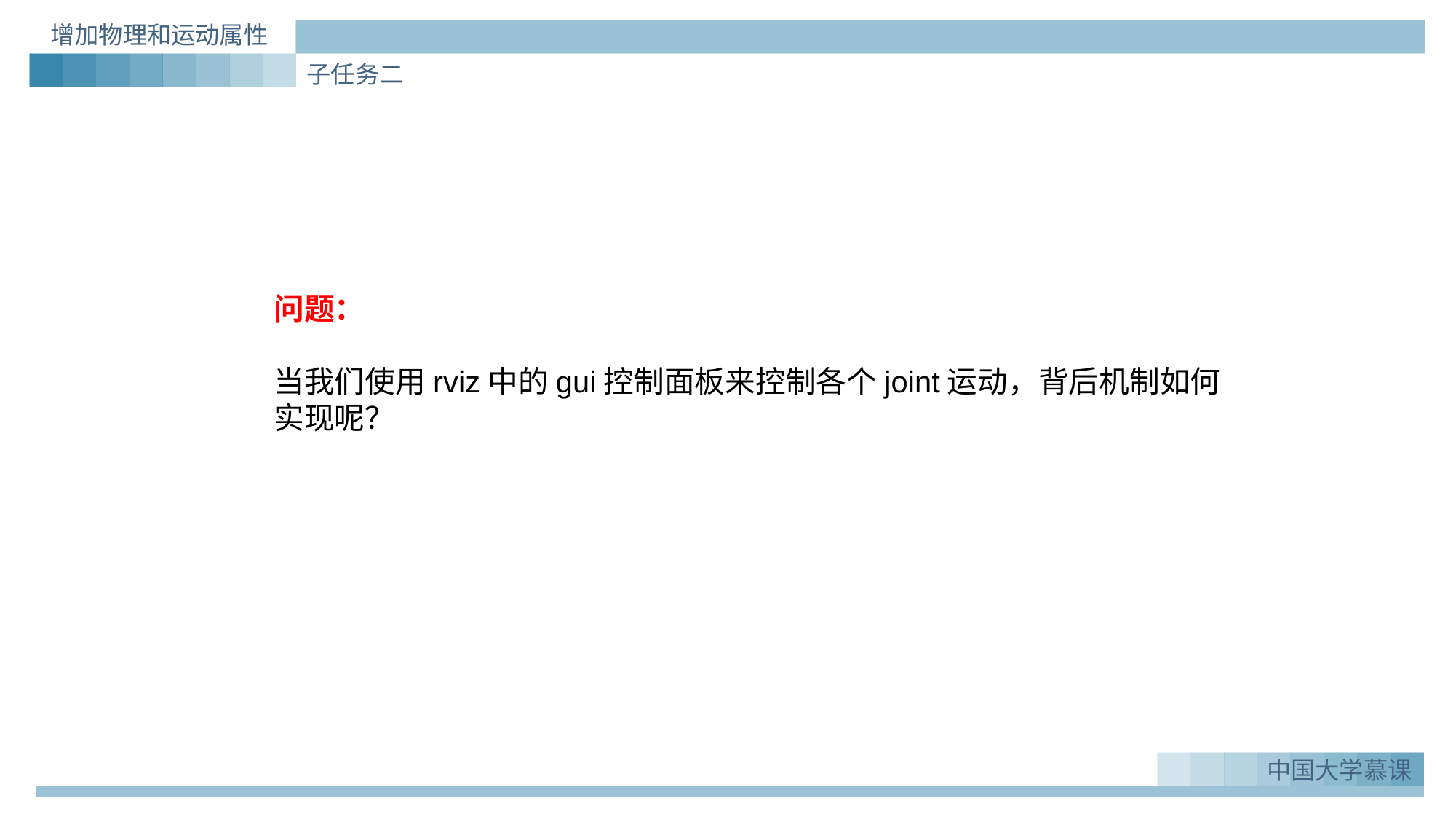

增加物理和运动属性
子任务二
问题：

当我们使用rviz中的gui控制面板来控制各个joint运动，背后机制如何实现呢？
中国大学慕课